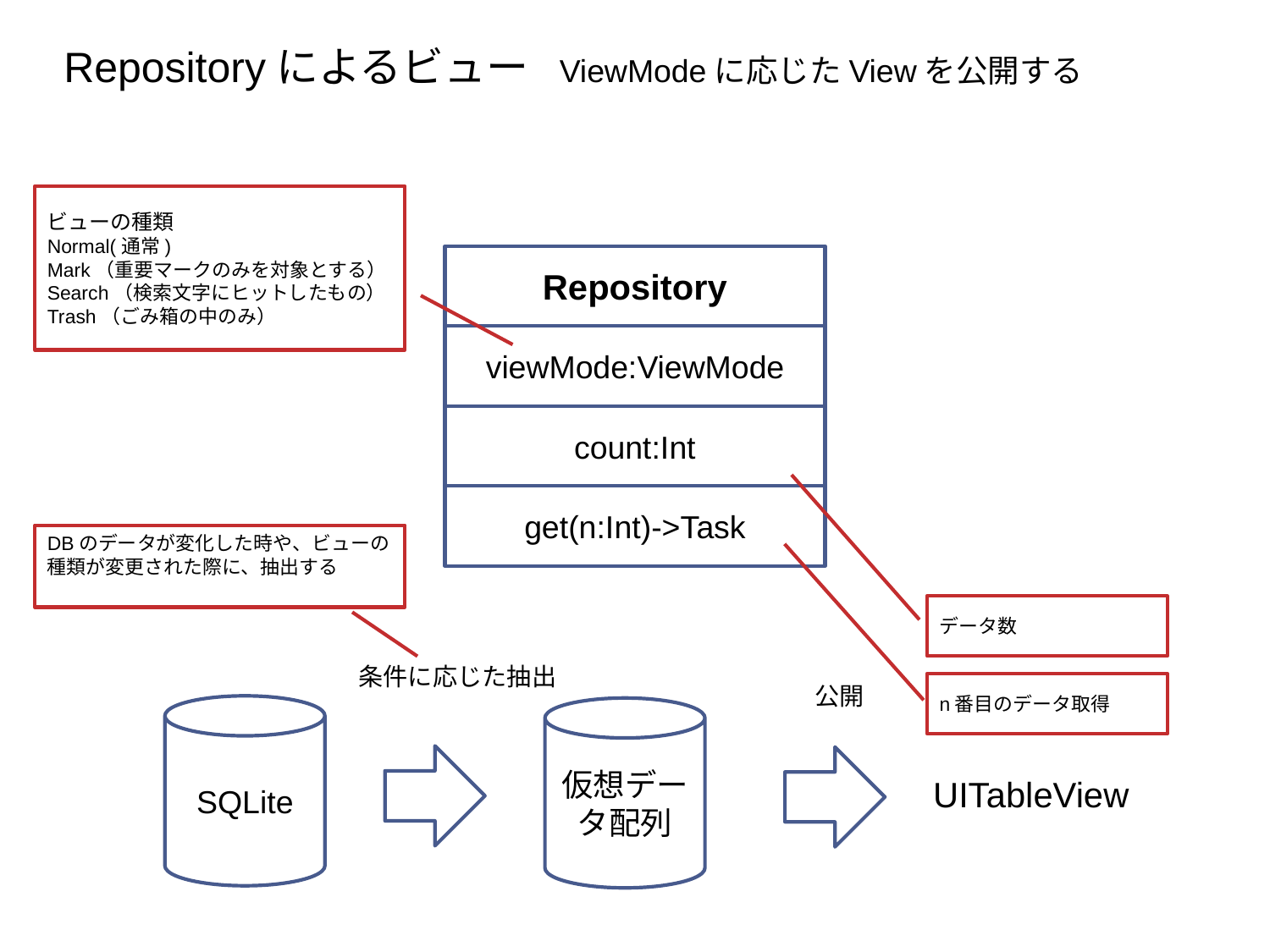

Repositoryによるビュー　ViewModeに応じたViewを公開する
ビューの種類
Normal(通常)
Mark（重要マークのみを対象とする）
Search（検索文字にヒットしたもの）
Trash（ごみ箱の中のみ）
Repository
viewMode:ViewMode
count:Int
get(n:Int)->Task
DBのデータが変化した時や、ビューの種類が変更された際に、抽出する

データ数
条件に応じた抽出
n番目のデータ取得
公開
SQLite
仮想データ配列

UITableView